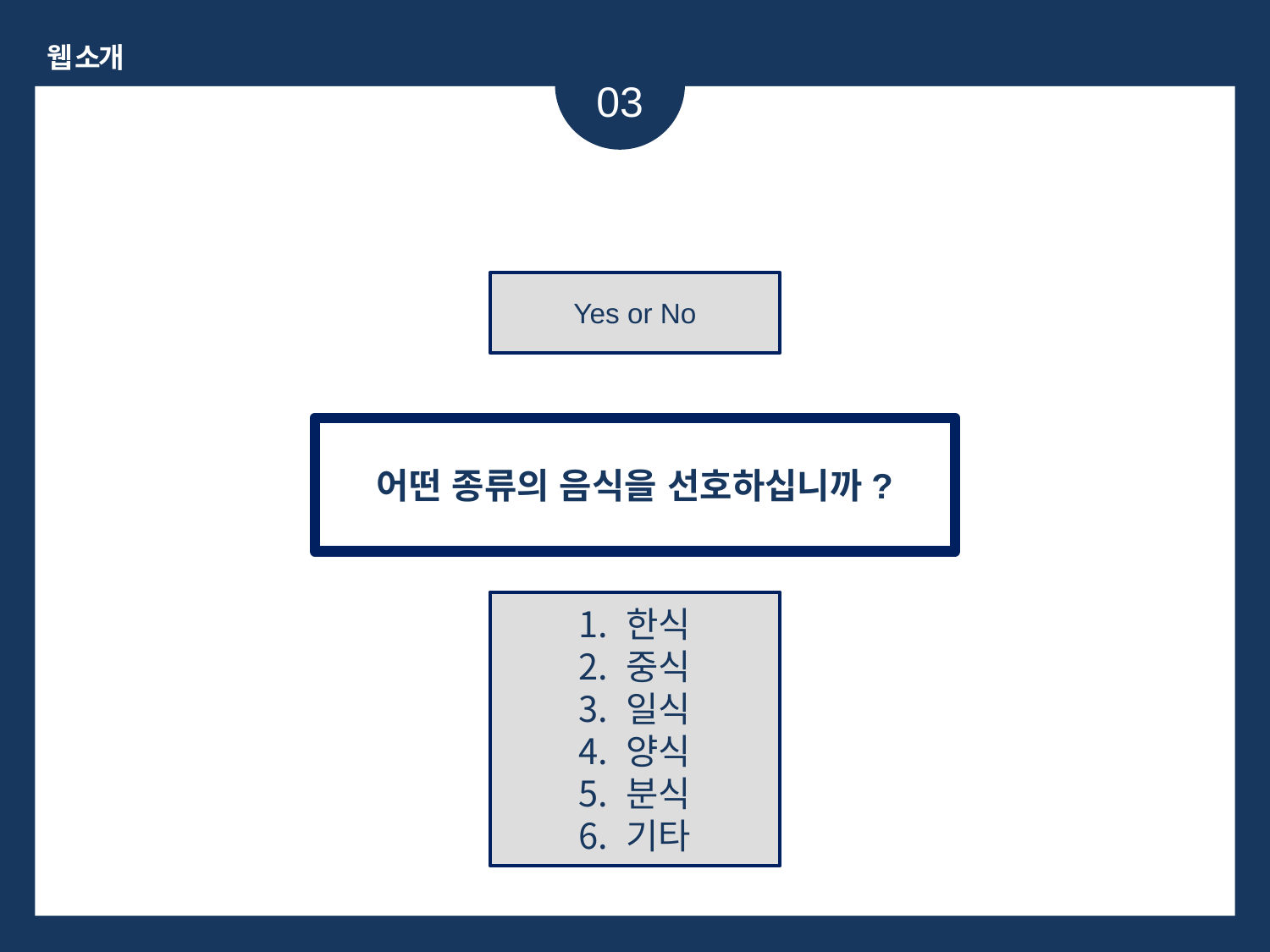

웹 소개
03

Yes or No
어떤 종류의 음식을 선호하십니까?
한식
중식
일식
양식
분식
기타
11